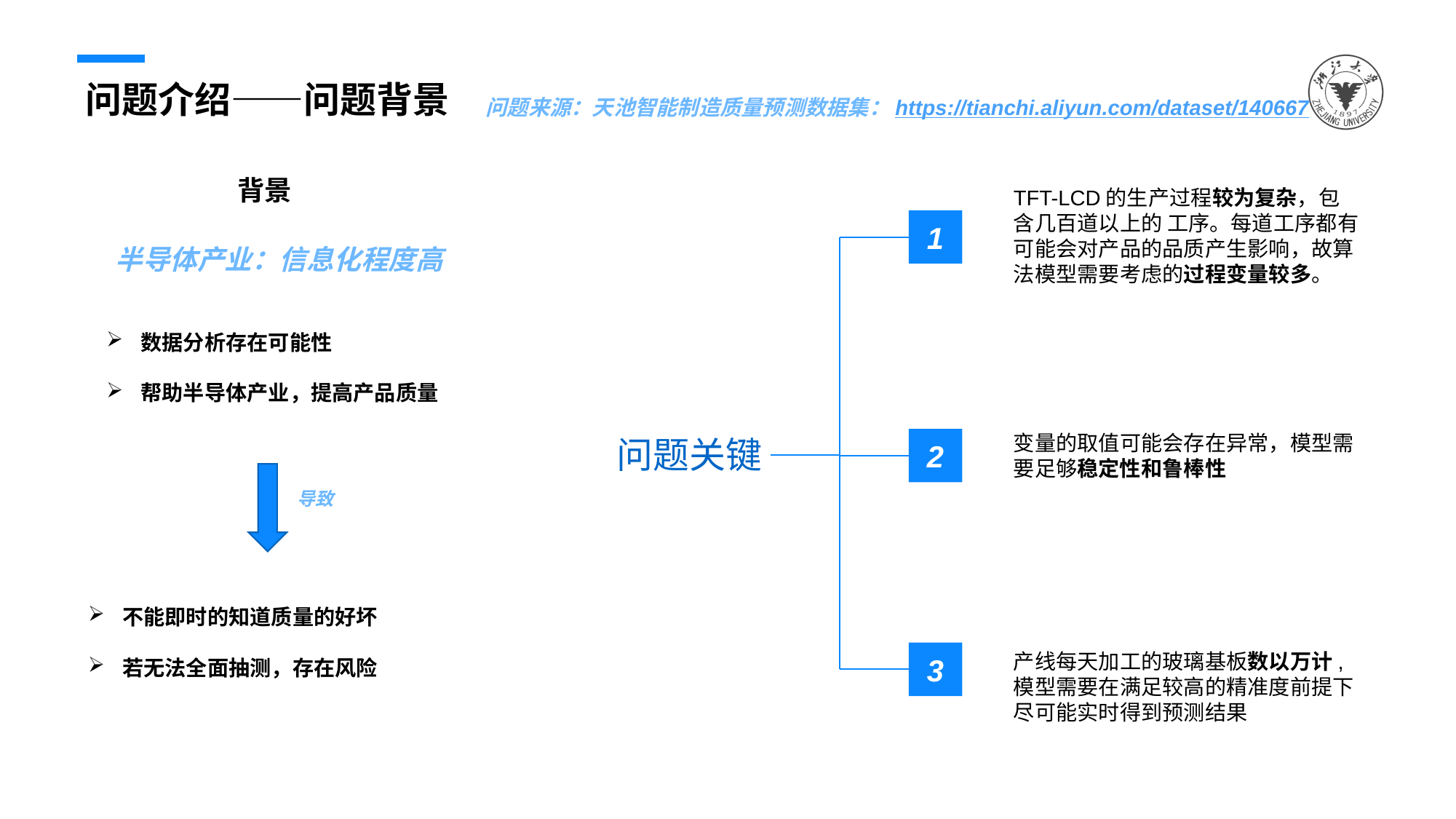

问题介绍——问题背景
问题来源：天池智能制造质量预测数据集：https://tianchi.aliyun.com/dataset/140667
背景
TFT-LCD的生产过程较为复杂，包含几百道以上的 工序。每道工序都有可能会对产品的品质产生影响，故算法模型需要考虑的过程变量较多。
1
半导体产业：信息化程度高
数据分析存在可能性
帮助半导体产业，提高产品质量
变量的取值可能会存在异常，模型需要足够稳定性和鲁棒性
问题关键
2

导致
不能即时的知道质量的好坏
若无法全面抽测，存在风险
3
产线每天加工的玻璃基板数以万计,模型需要在满足较高的精准度前提下尽可能实时得到预测结果